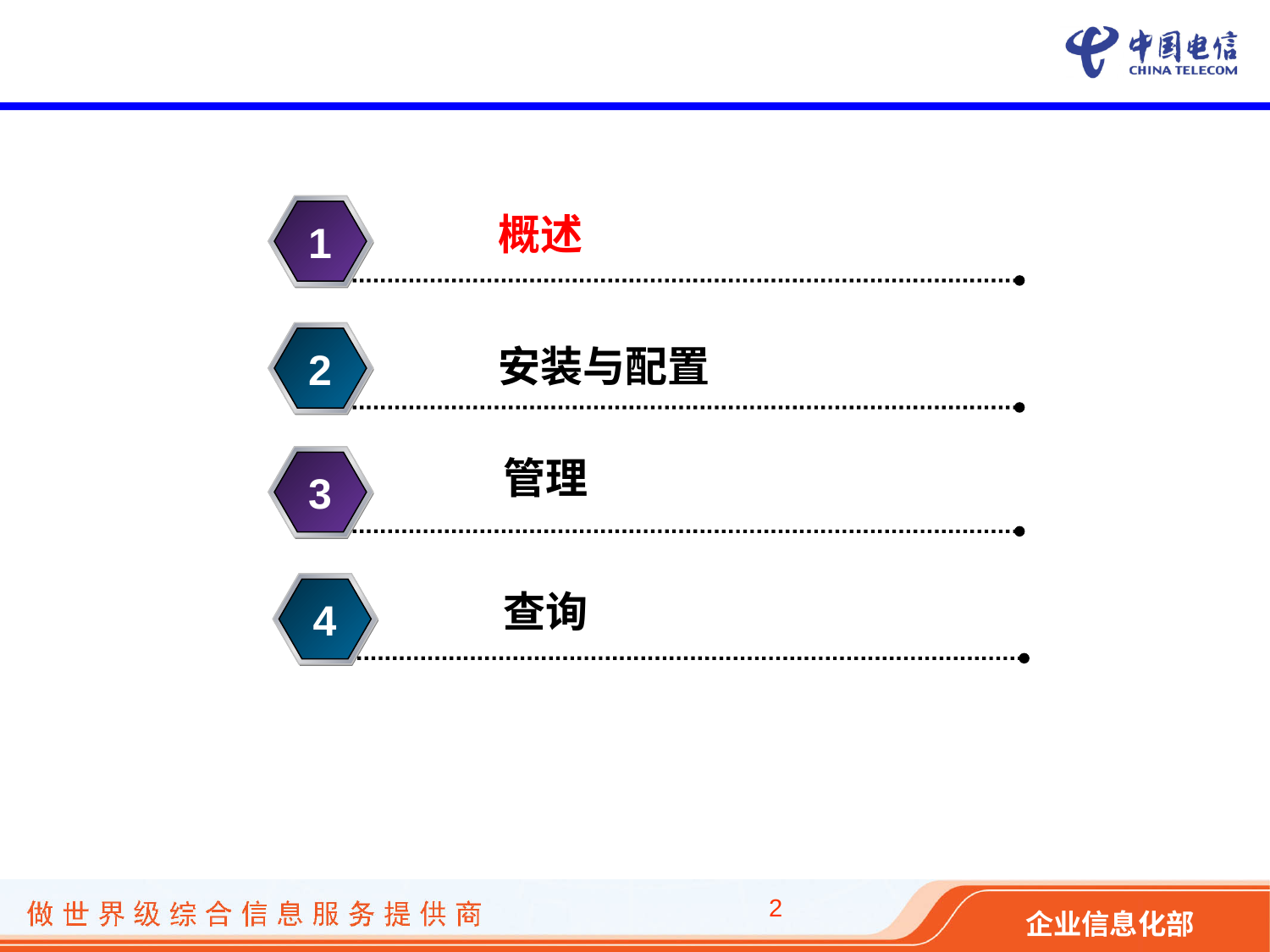

汇报提纲

概述
1

安装与配置
2

管理

3

4

查询